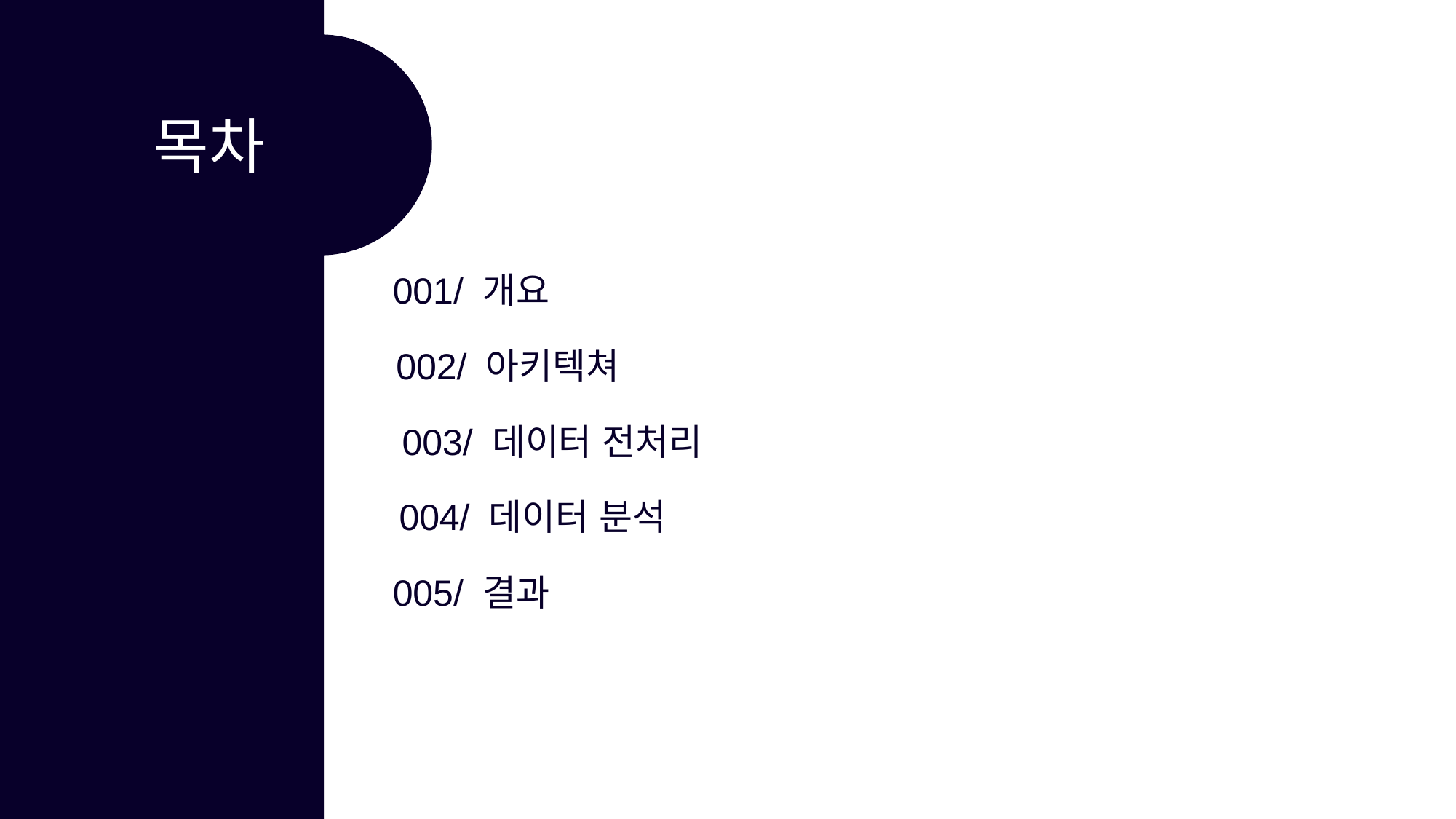

목차
001/ 개요
002/ 아키텍쳐
003/ 데이터 전처리
004/ 데이터 분석
005/ 결과